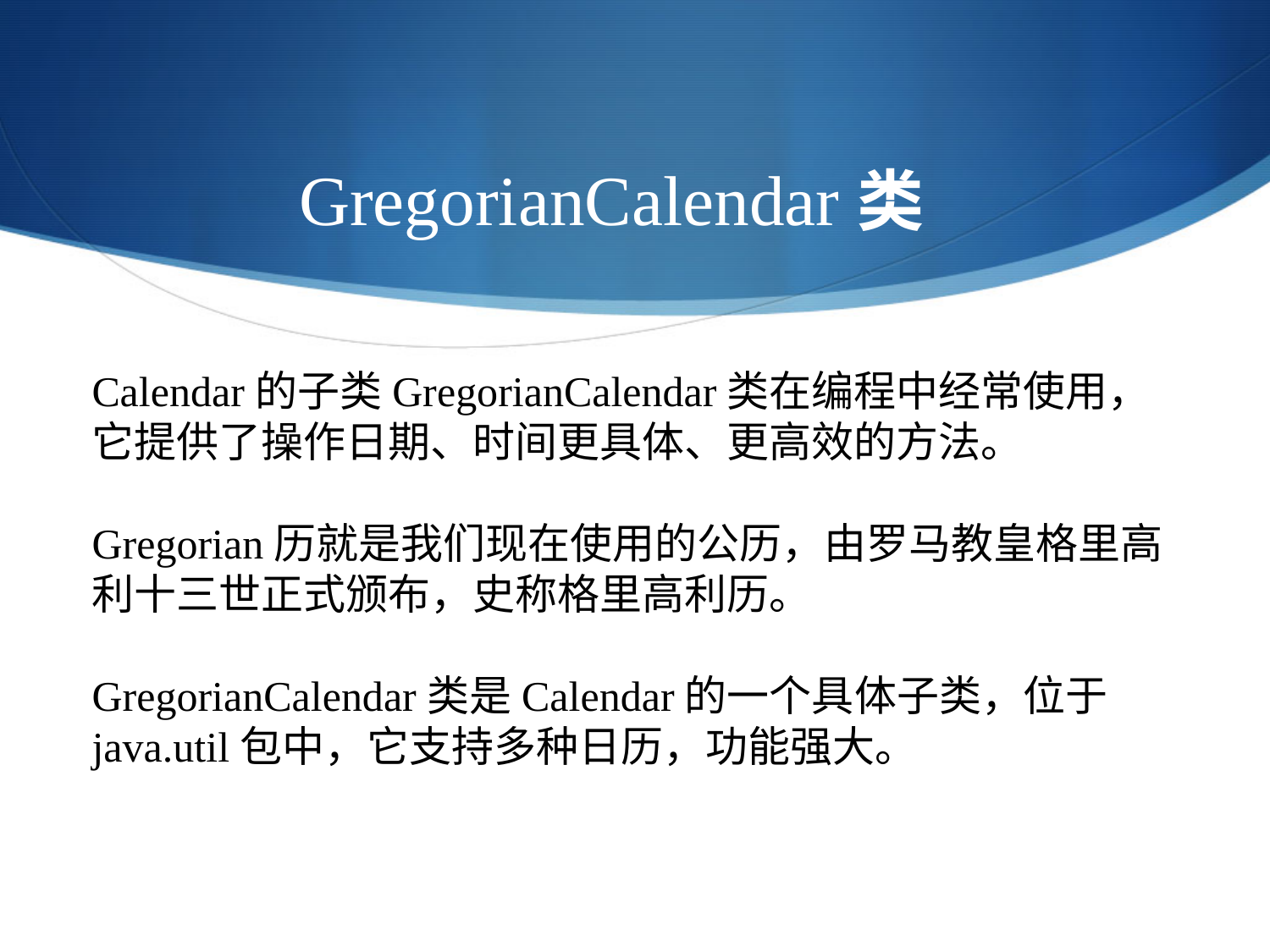

GregorianCalendar类

Calendar的子类GregorianCalendar类在编程中经常使用，它提供了操作日期、时间更具体、更高效的方法。

Gregorian历就是我们现在使用的公历，由罗马教皇格里高利十三世正式颁布，史称格里高利历。

GregorianCalendar类是Calendar的一个具体子类，位于java.util包中，它支持多种日历，功能强大。